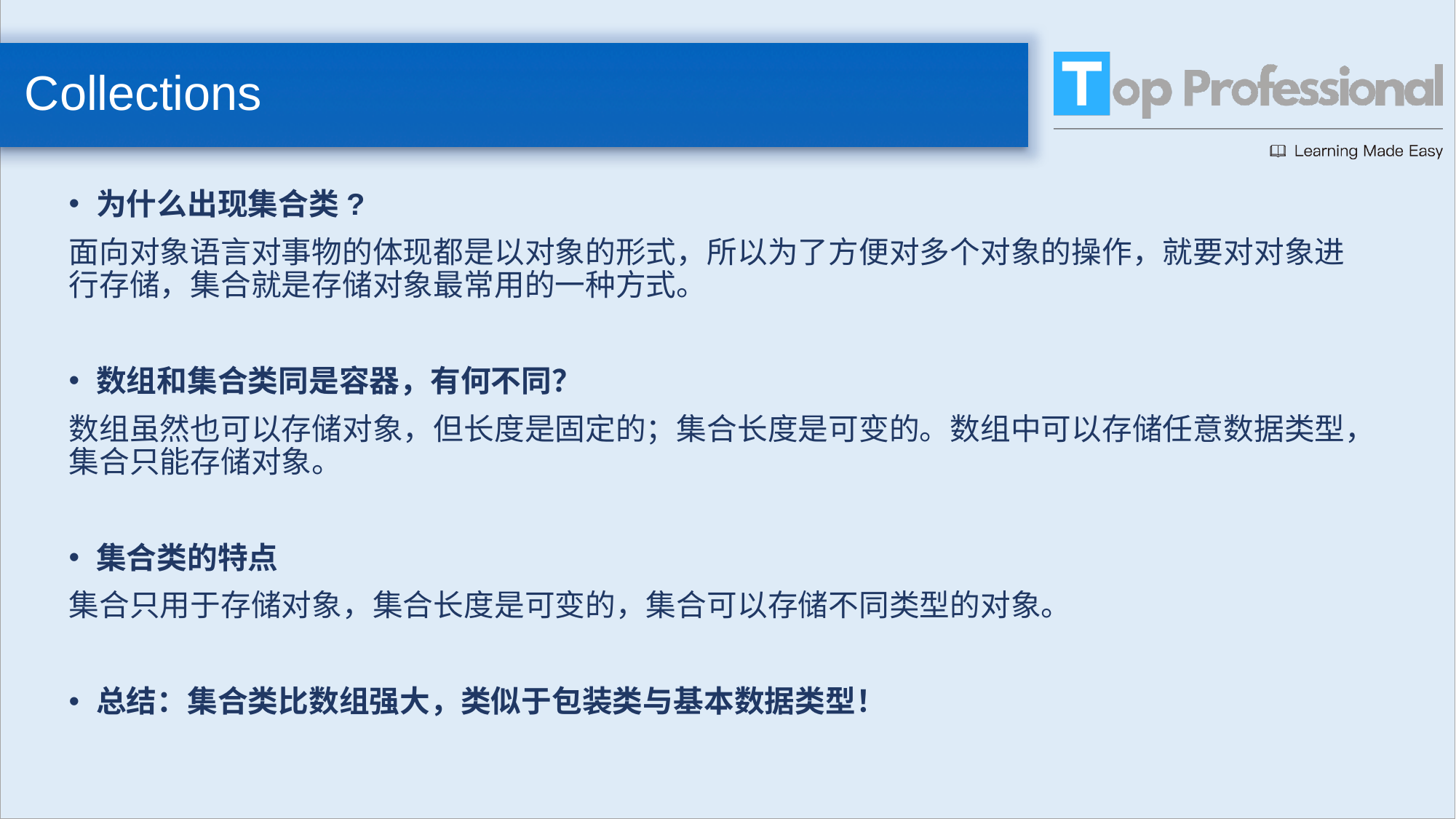

# Collections
为什么出现集合类?
面向对象语言对事物的体现都是以对象的形式，所以为了方便对多个对象的操作，就要对对象进行存储，集合就是存储对象最常用的一种方式。

数组和集合类同是容器，有何不同？
数组虽然也可以存储对象，但长度是固定的；集合长度是可变的。数组中可以存储任意数据类型，集合只能存储对象。

集合类的特点
集合只用于存储对象，集合长度是可变的，集合可以存储不同类型的对象。

总结：集合类比数组强大，类似于包装类与基本数据类型！